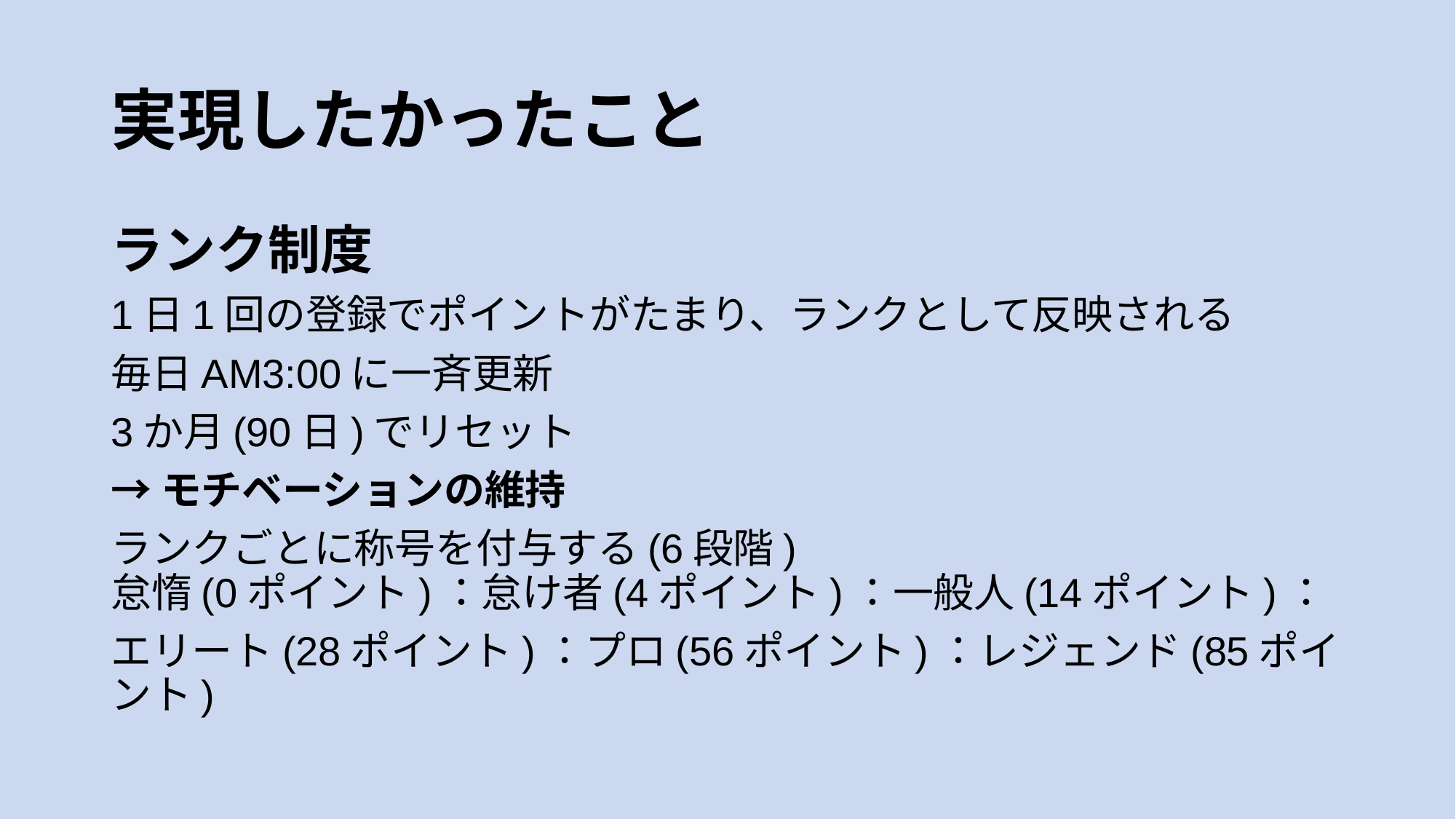

# 実現したかったこと
ランク制度
1日1回の登録でポイントがたまり、ランクとして反映される
毎日AM3:00に一斉更新
3か月(90日)でリセット
→モチベーションの維持
ランクごとに称号を付与する(6段階)
怠惰(0ポイント)：怠け者(4ポイント)：一般人(14ポイント)：
エリート(28ポイント)：プロ(56ポイント)：レジェンド(85ポイント)